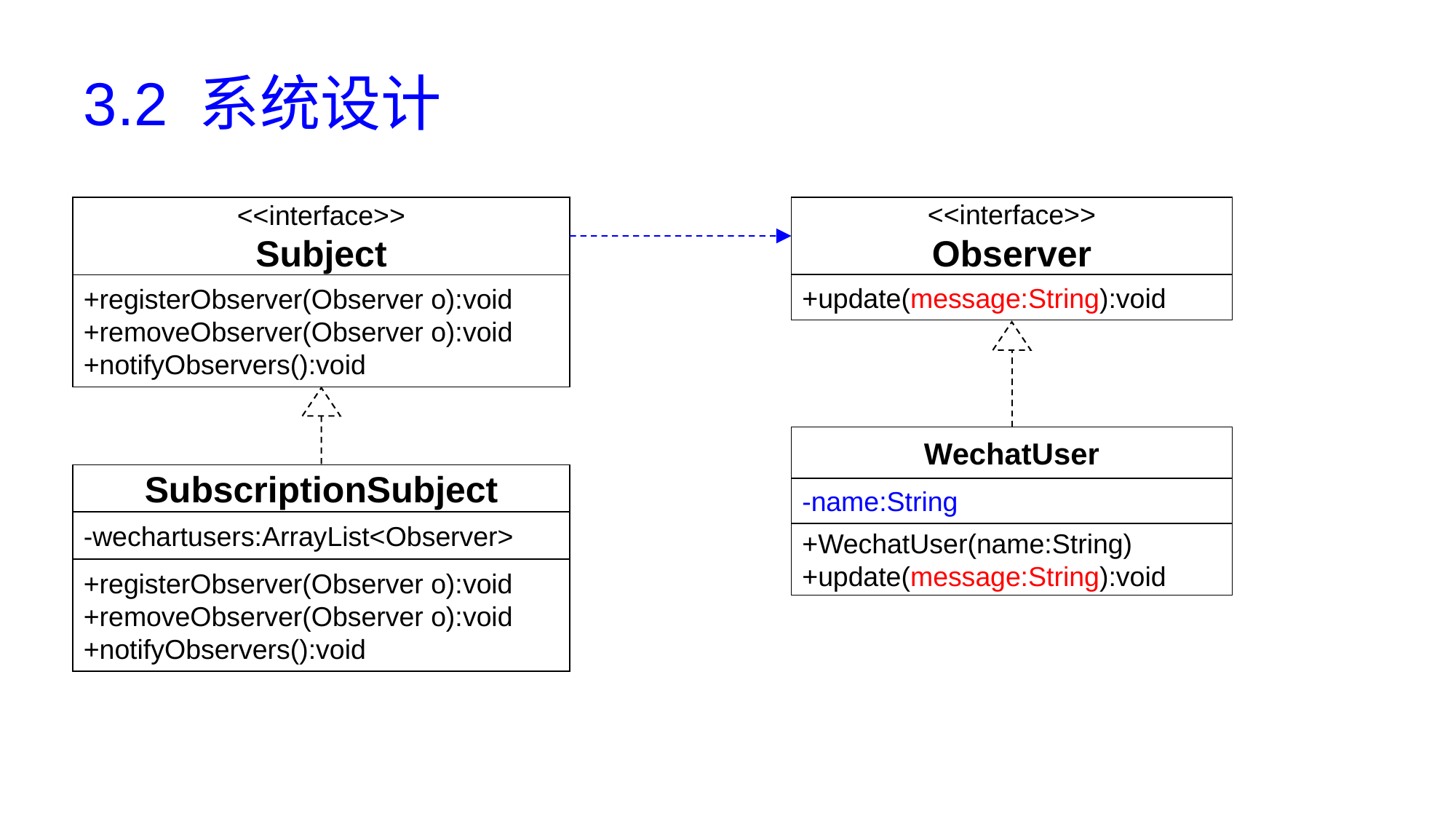

# 3.2 系统设计
<<interface>>
Subject
+registerObserver(Observer o):void
+removeObserver(Observer o):void
+notifyObservers():void
<<interface>>
Observer
+update(message:String):void

WechatUser
-name:String
+WechatUser(name:String)
+update(message:String):void
SubscriptionSubject
+registerObserver(Observer o):void
+removeObserver(Observer o):void
+notifyObservers():void
-wechartusers:ArrayList<Observer>
37